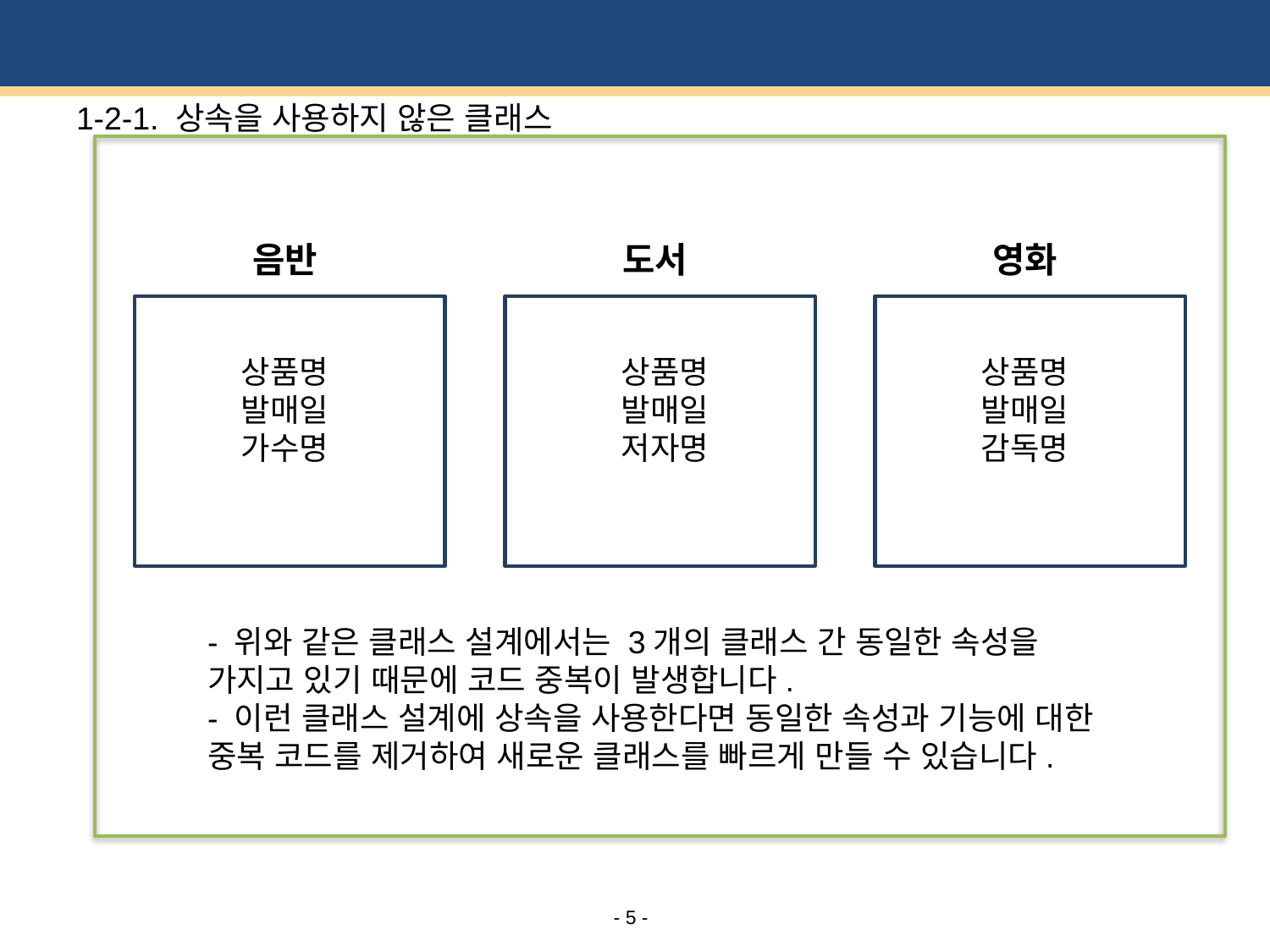

# 1-2-1. 상속을 사용하지 않은 클래스

음반
도서
영화

상품명
발매일
가수명

상품명
발매일
저자명

상품명
발매일
감독명

- 위와 같은 클래스 설계에서는 3개의 클래스 간 동일한 속성을 가지고 있기 때문에 코드 중복이 발생합니다.
- 이런 클래스 설계에 상속을 사용한다면 동일한 속성과 기능에 대한 중복 코드를 제거하여 새로운 클래스를 빠르게 만들 수 있습니다.